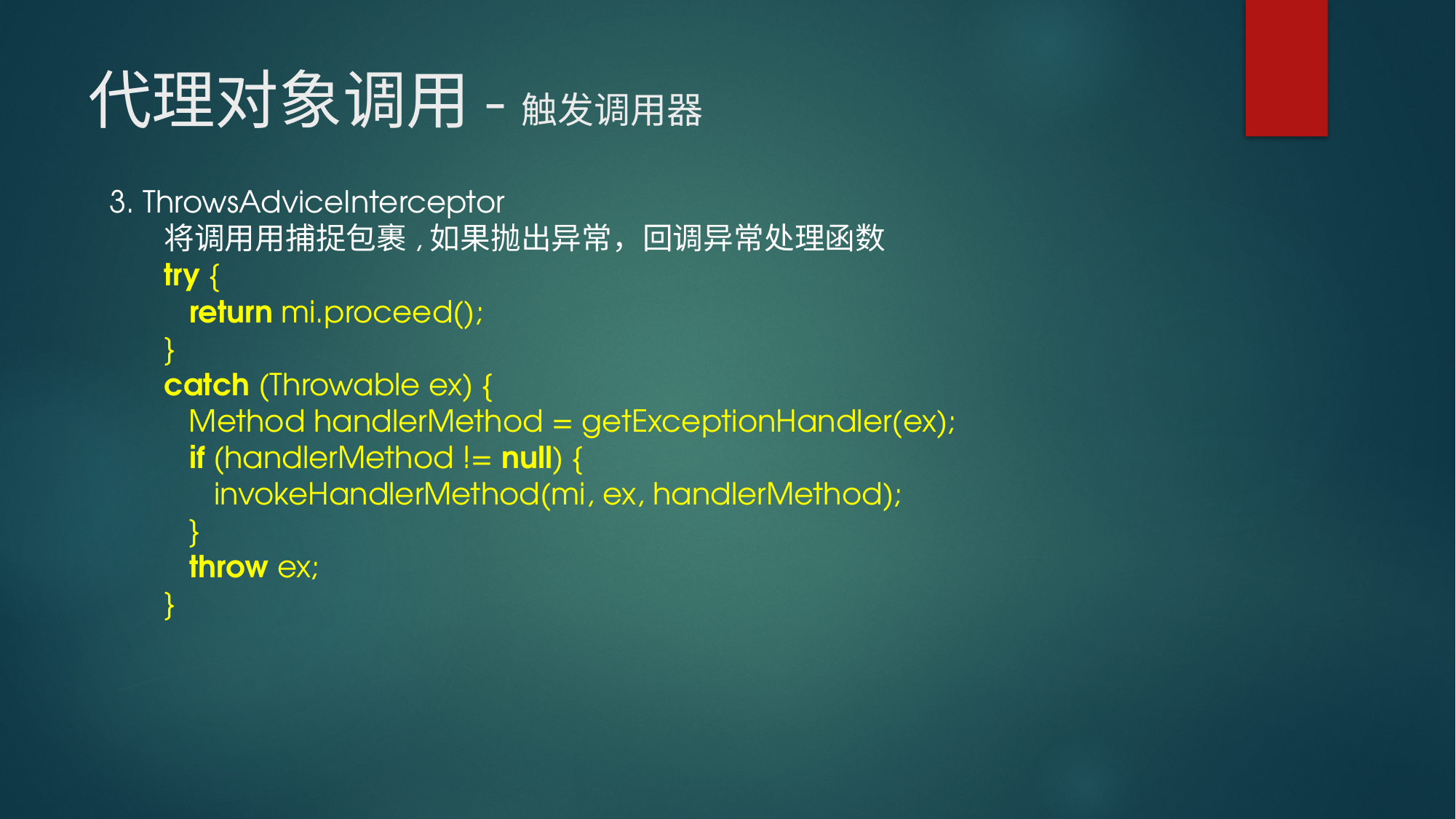

# 代理对象调用-触发调用器
3. ThrowsAdviceInterceptor
	将调用用捕捉包裹,如果抛出异常，回调异常处理函数
	try {
   return mi.proceed();
}
catch (Throwable ex) {
   Method handlerMethod = getExceptionHandler(ex);
   if (handlerMethod != null) {
      invokeHandlerMethod(mi, ex, handlerMethod);
   }
   throw ex;
}